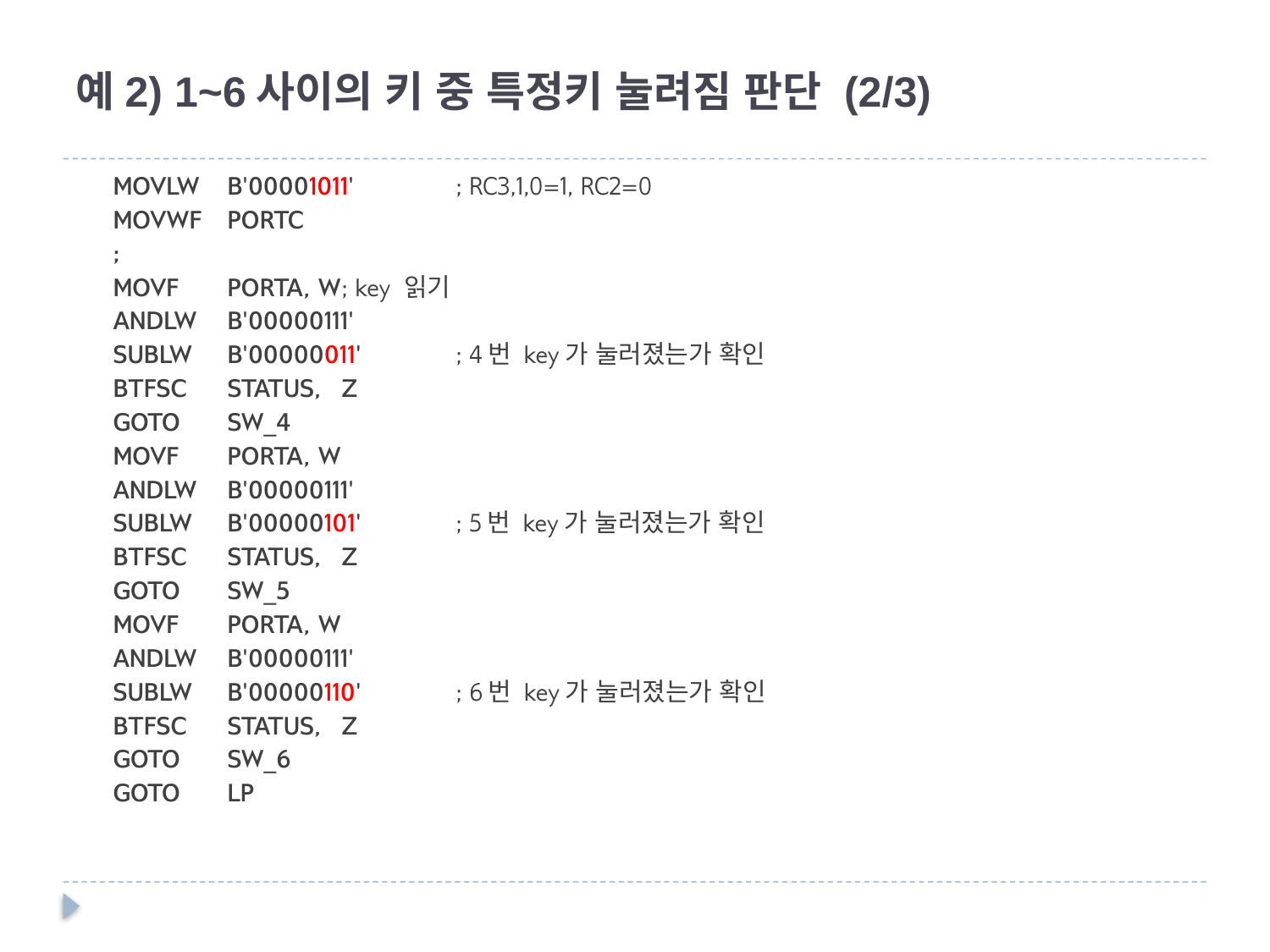

# 예2) 1~6사이의 키 중 특정키 눌려짐 판단 (2/3)
	MOVLW	B'00001011'	; RC3,1,0=1, RC2=0
	MOVWF	PORTC
	;
	MOVF		PORTA, W	; key 읽기
	ANDLW	B'00000111'
	SUBLW	B'00000011'	; 4번 key가 눌러졌는가 확인
	BTFSC		STATUS,	Z
	GOTO		SW_4
	MOVF		PORTA, W
	ANDLW	B'00000111'
	SUBLW	B'00000101'	; 5번 key가 눌러졌는가 확인
	BTFSC		STATUS,	Z
	GOTO		SW_5
	MOVF		PORTA, W
	ANDLW	B'00000111'
	SUBLW	B'00000110'	; 6번 key가 눌러졌는가 확인
	BTFSC		STATUS,	Z
	GOTO		SW_6
	GOTO		LP

12